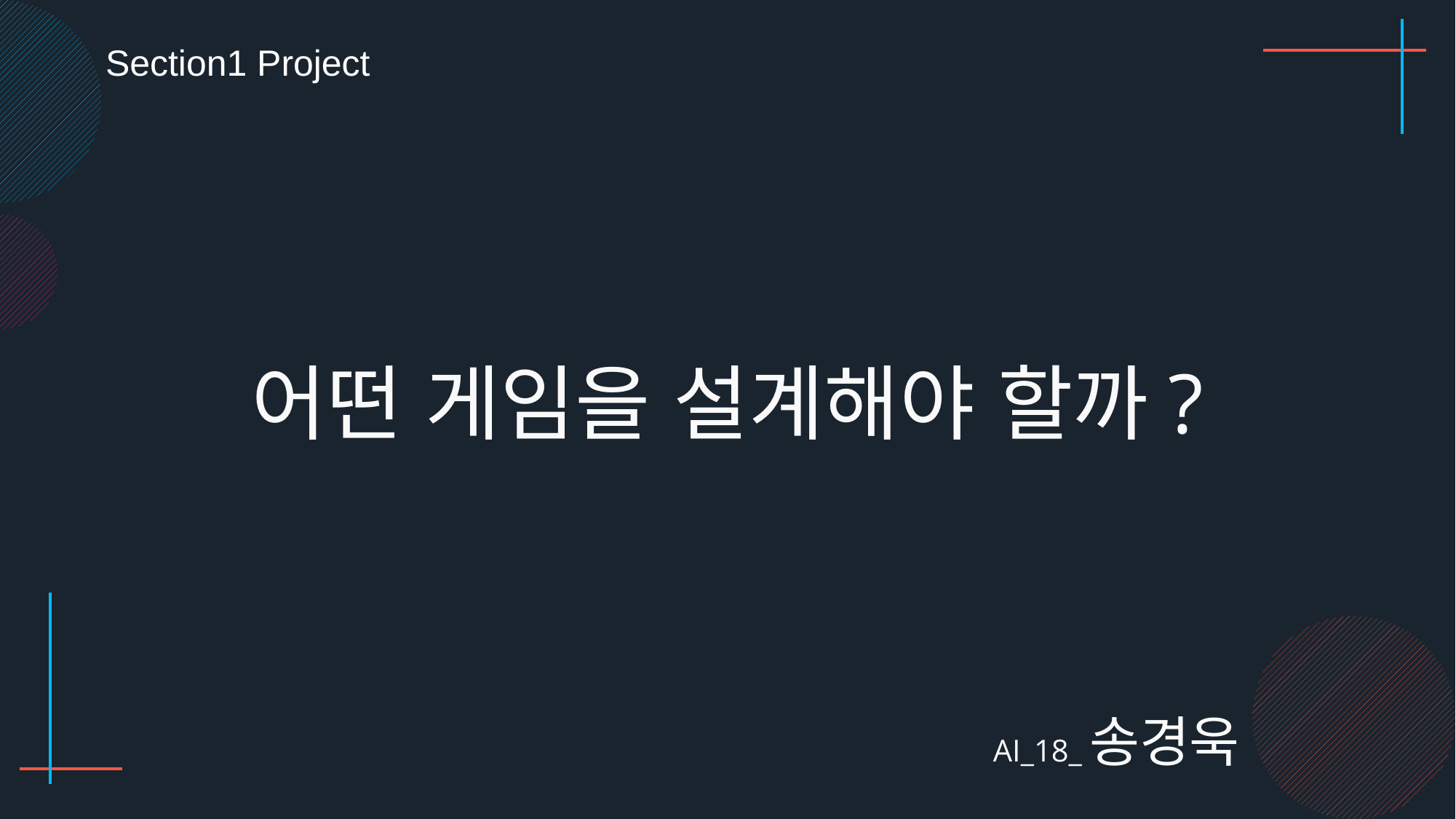

Section1 Project
# 어떤 게임을 설계해야 할까?
AI_18_송경욱